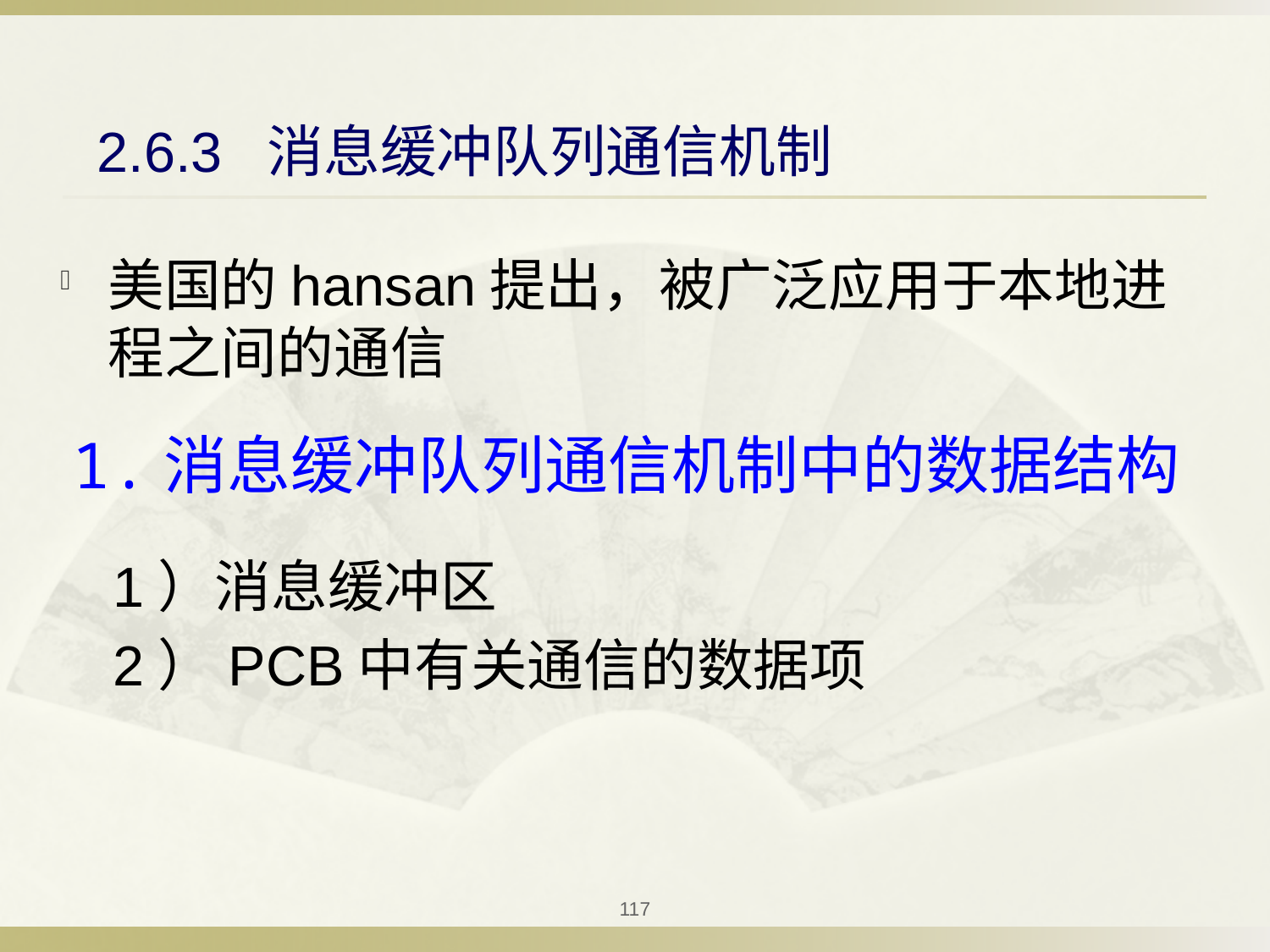

2.6.3  消息缓冲队列通信机制
美国的hansan提出，被广泛应用于本地进程之间的通信
1.消息缓冲队列通信机制中的数据结构
1）消息缓冲区
2）PCB中有关通信的数据项
117